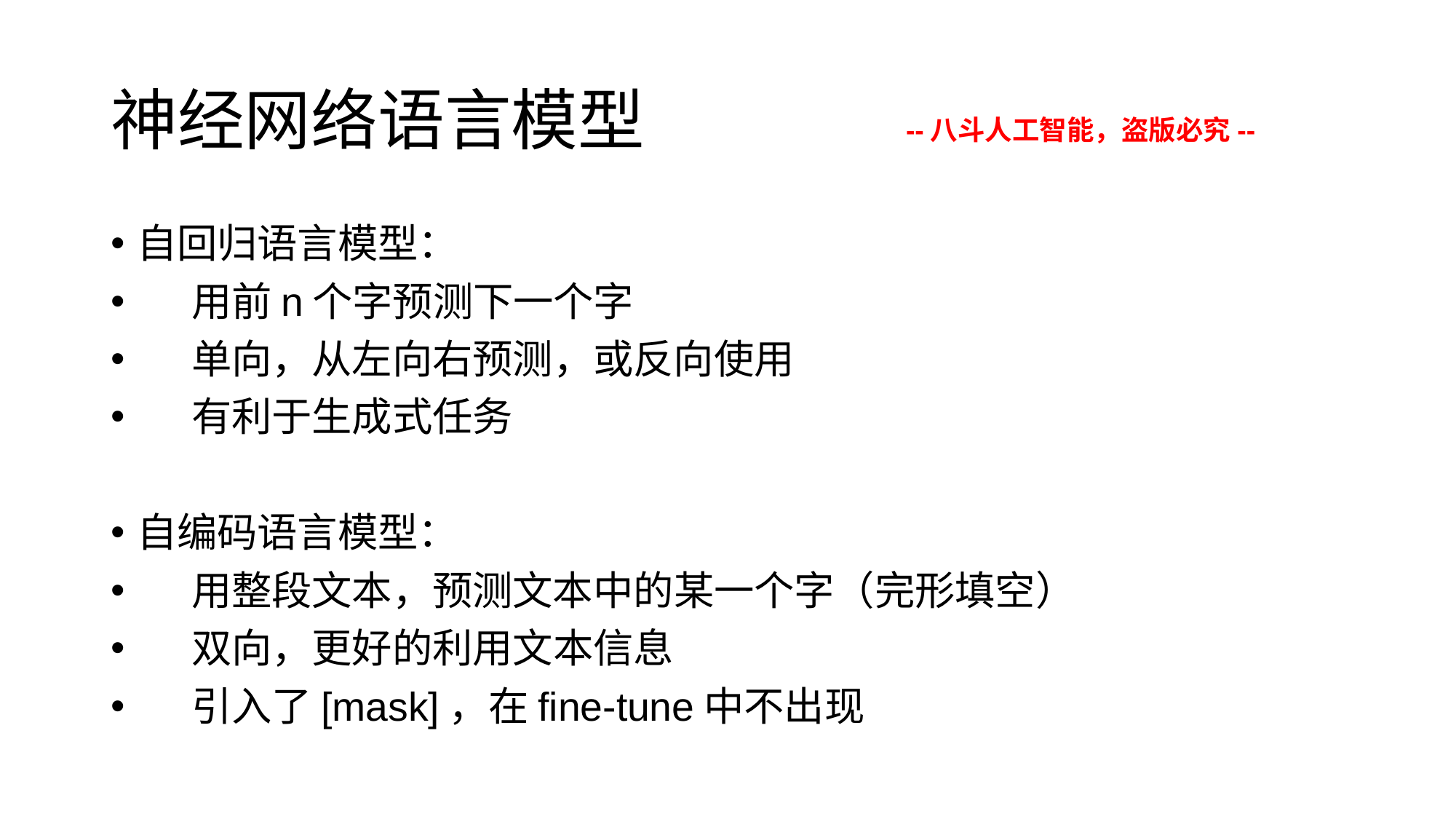

# 神经网络语言模型
--八斗人工智能，盗版必究--
自回归语言模型：
     用前n个字预测下一个字
     单向，从左向右预测，或反向使用
     有利于生成式任务

自编码语言模型：
     用整段文本，预测文本中的某一个字（完形填空）
     双向，更好的利用文本信息
     引入了[mask]，在fine-tune中不出现